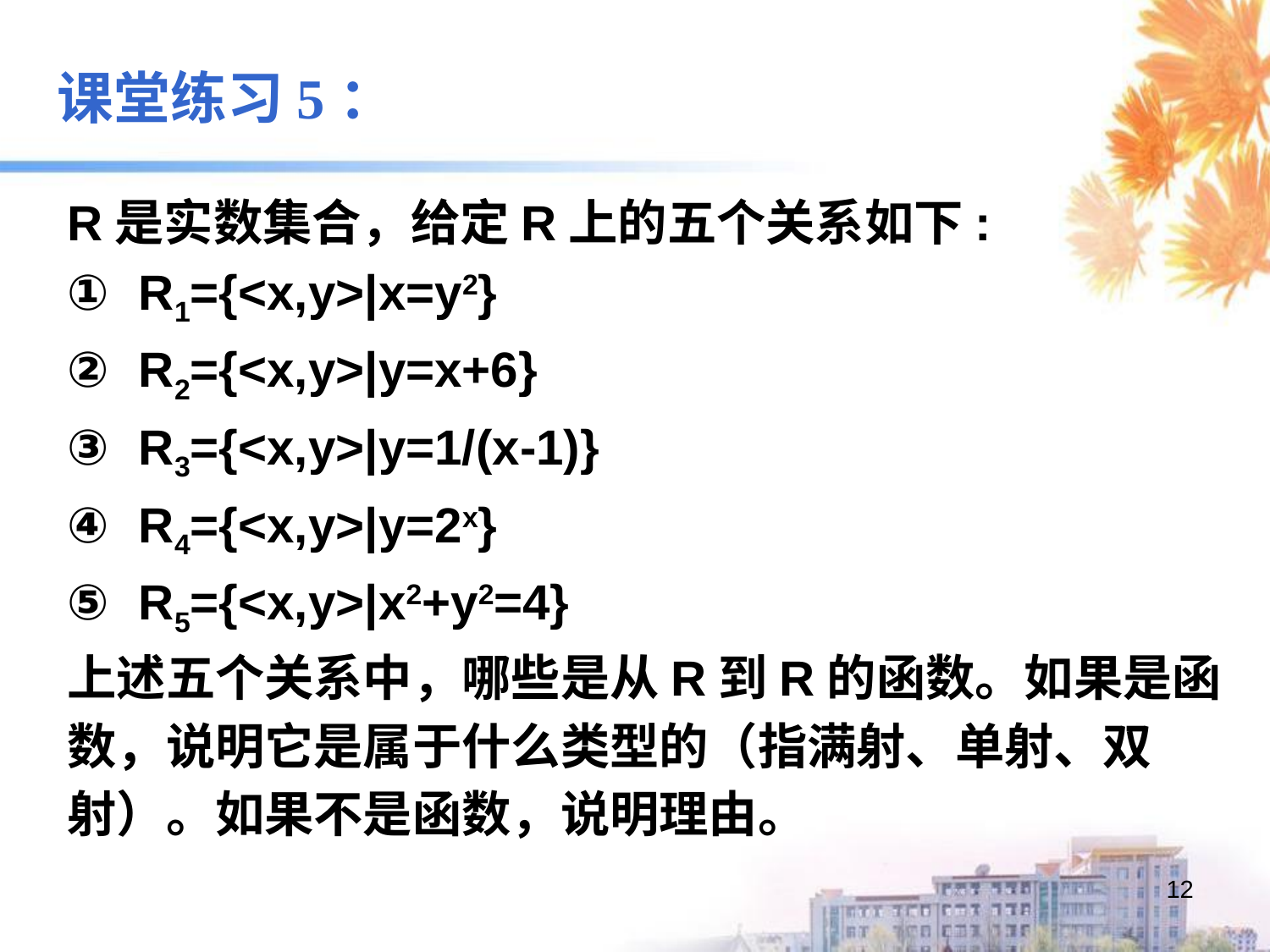

课堂练习5：
R是实数集合，给定R上的五个关系如下:
R1={<x,y>|x=y2}
R2={<x,y>|y=x+6}
R3={<x,y>|y=1/(x-1)}
R4={<x,y>|y=2x}
R5={<x,y>|x2+y2=4}
上述五个关系中，哪些是从R到R的函数。如果是函数，说明它是属于什么类型的（指满射、单射、双射）。如果不是函数，说明理由。

12